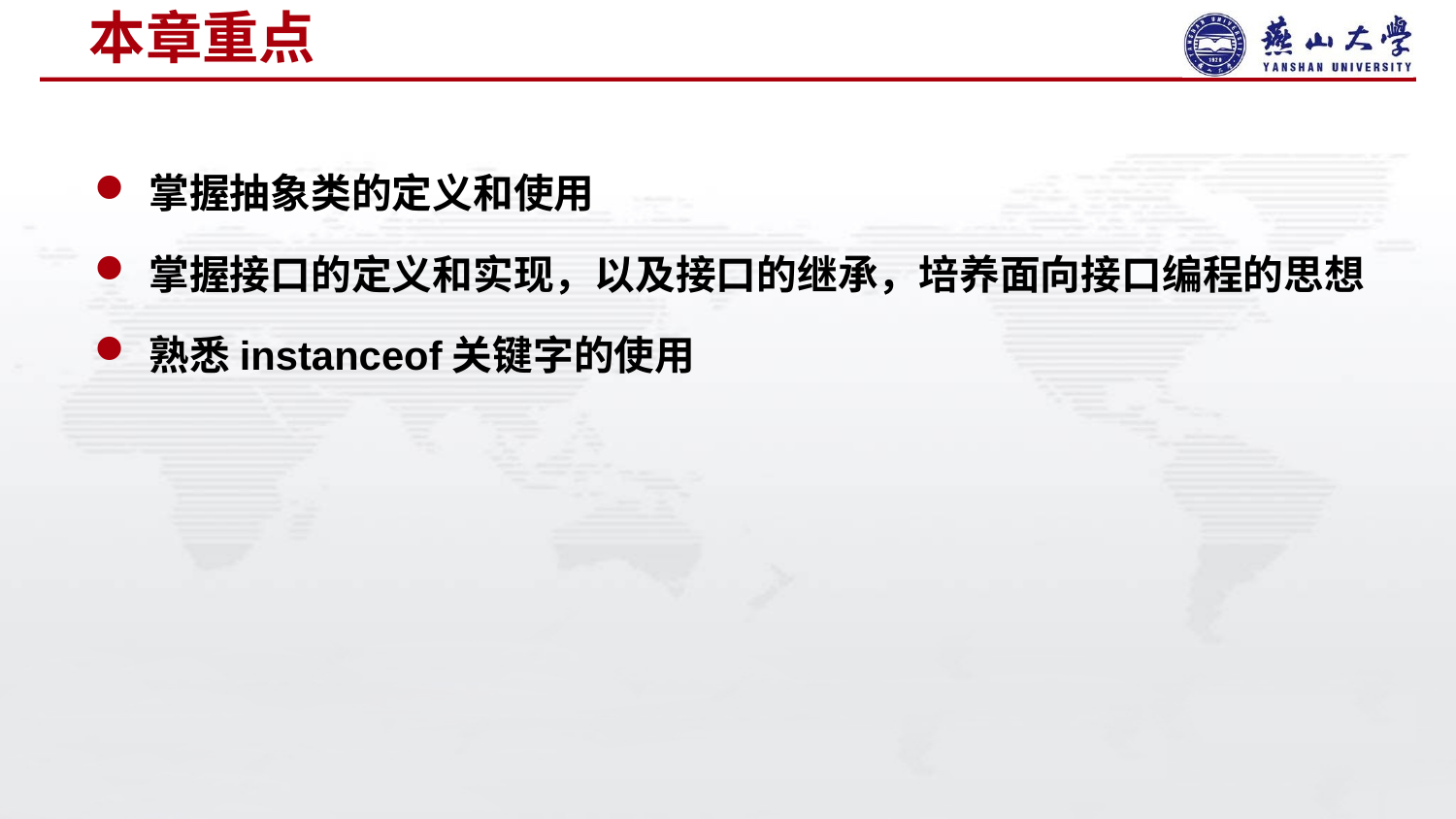

# 本章重点
掌握抽象类的定义和使用
掌握接口的定义和实现，以及接口的继承，培养面向接口编程的思想
熟悉instanceof关键字的使用